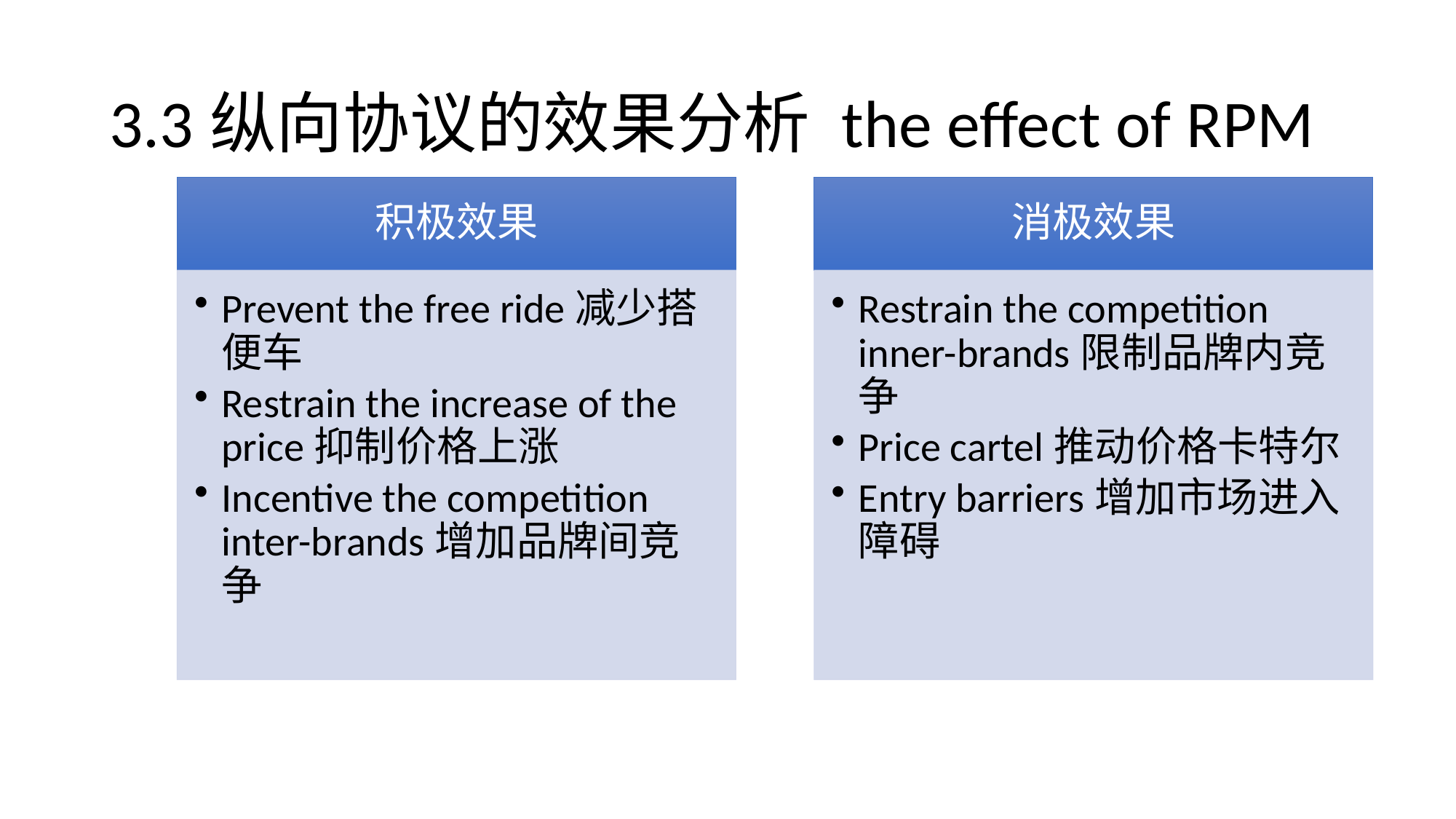

# 3.3纵向协议的效果分析 the effect of RPM
积极效果
Prevent the free ride减少搭便车
Restrain the increase of the price抑制价格上涨
Incentive the competition inter-brands增加品牌间竞争
消极效果
Restrain the competition inner-brands限制品牌内竞争
Price cartel推动价格卡特尔
Entry barriers增加市场进入障碍